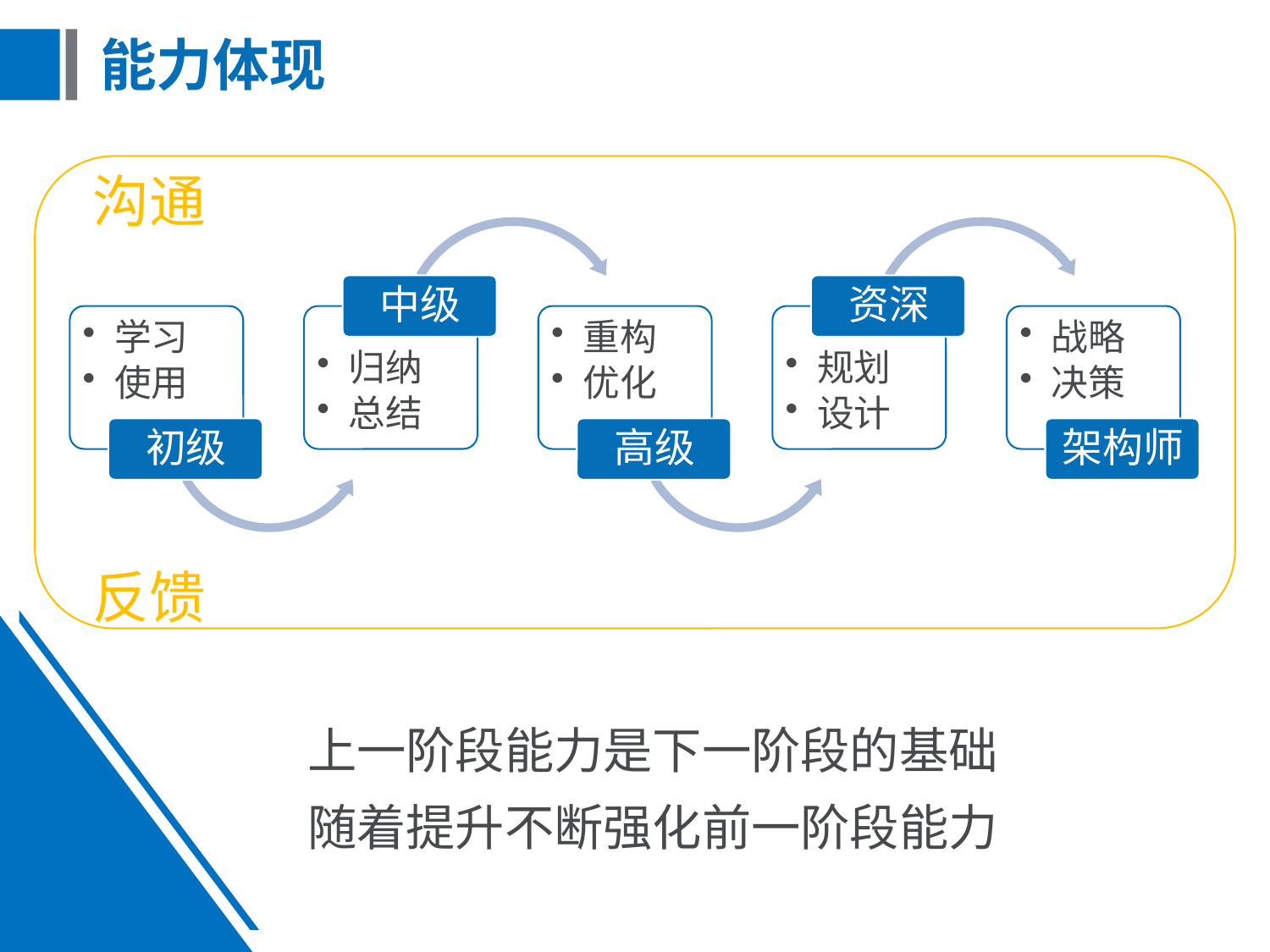

# 能力体现
沟通

学习
使用
初级
归纳
总结
中级
重构
优化
高级
规划
设计
资深
战略
决策
架构师
反馈
上一阶段能力是下一阶段的基础
随着提升不断强化前一阶段能力